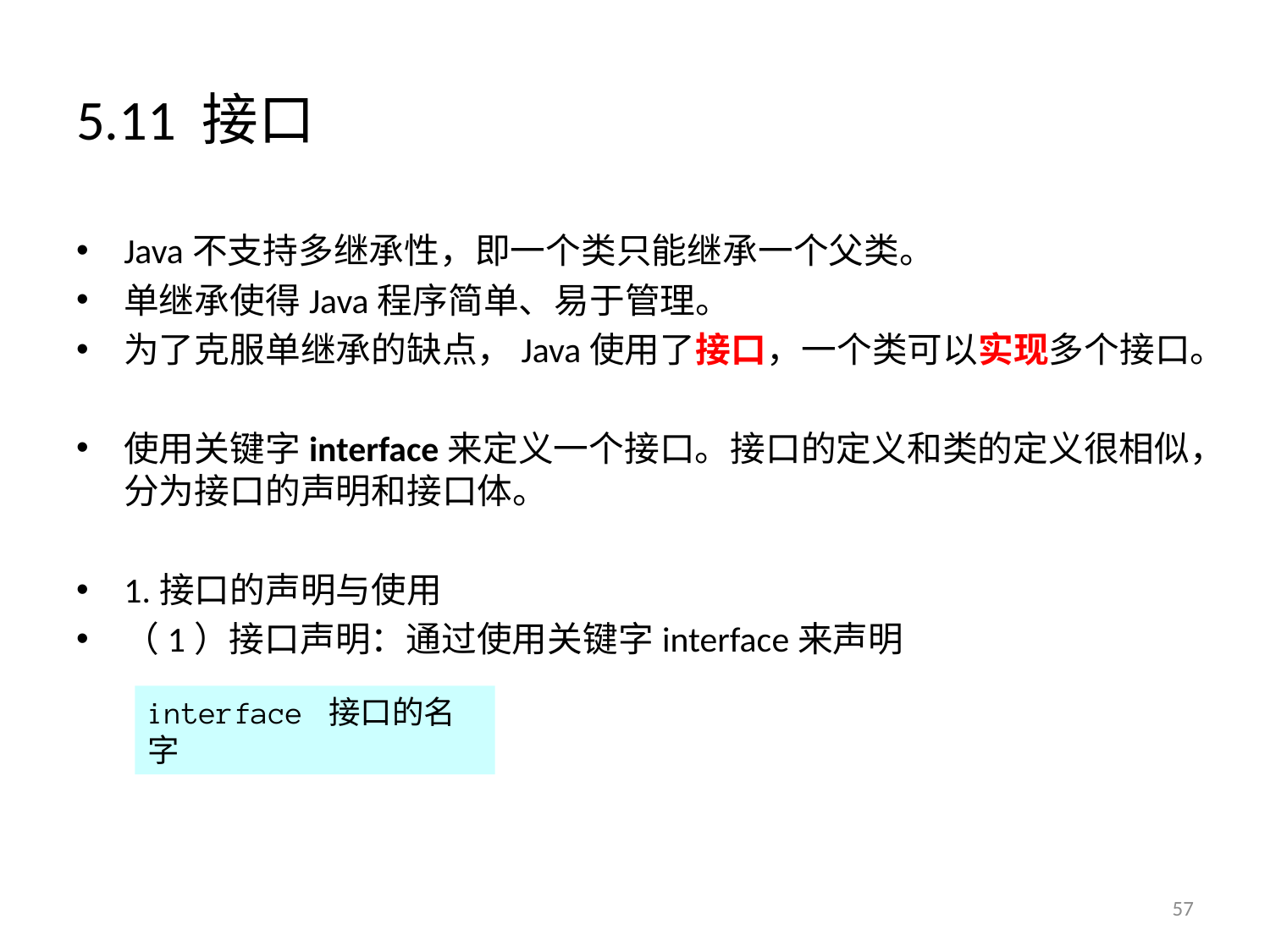

# 5.11 接口
Java不支持多继承性，即一个类只能继承一个父类。
单继承使得Java程序简单、易于管理。
为了克服单继承的缺点，Java使用了接口，一个类可以实现多个接口。

使用关键字interface来定义一个接口。接口的定义和类的定义很相似，分为接口的声明和接口体。

1.接口的声明与使用
（1）接口声明：通过使用关键字interface来声明
interface 接口的名字
57